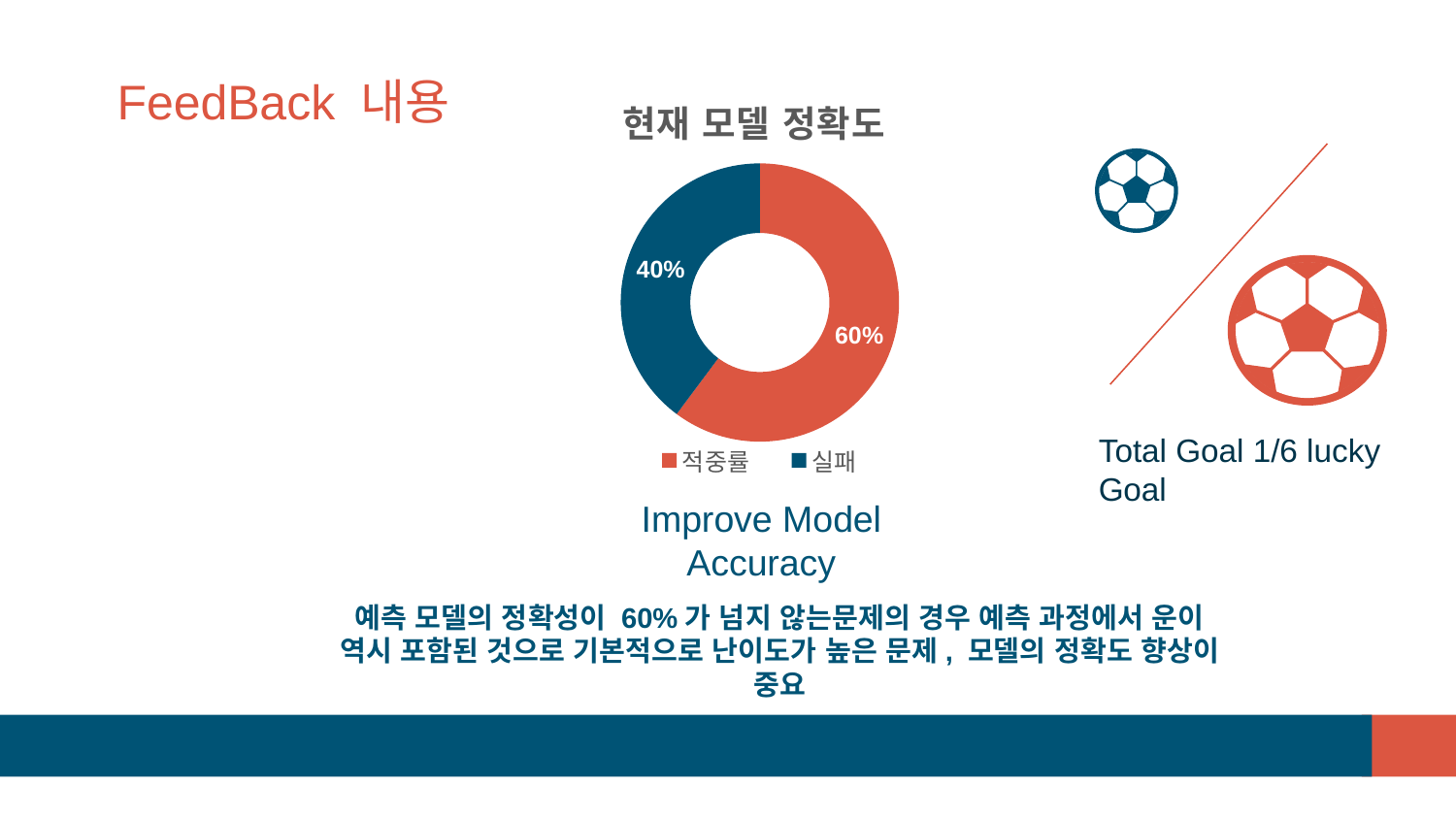

### Chart: 현재 모델 정확도

| Category | 판매 |
|---|---|
| 적중률 | 60.2 |
| 실패 | 39.8 |
# FeedBack 내용

Total Goal 1/6 lucky Goal
Improve Model Accuracy
예측 모델의 정확성이 60%가 넘지 않는문제의 경우 예측 과정에서 운이 역시 포함된 것으로 기본적으로 난이도가 높은 문제, 모델의 정확도 향상이 중요